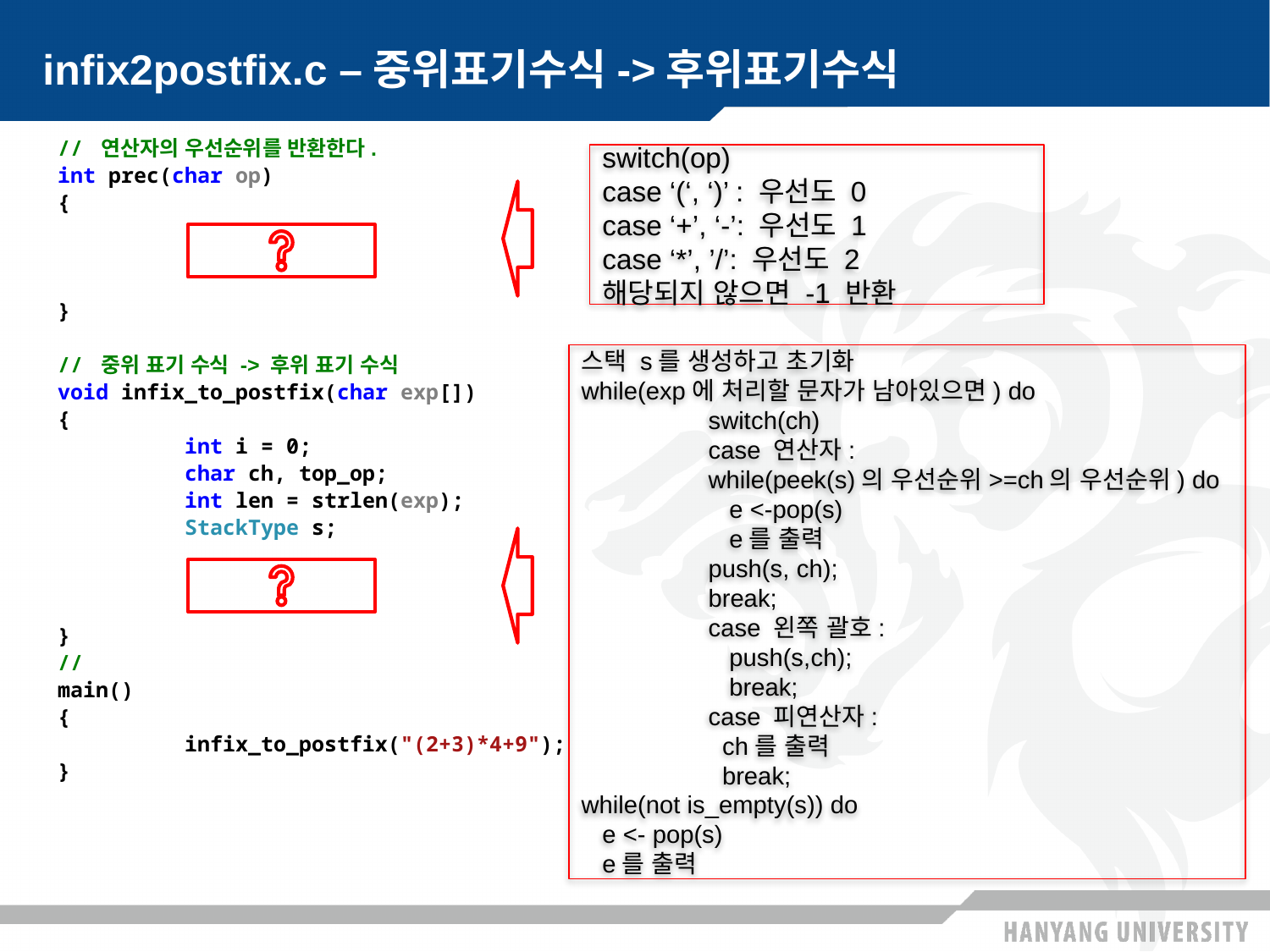

# infix2postfix.c –중위표기수식->후위표기수식
// 연산자의 우선순위를 반환한다.
int prec(char op)
{

}

// 중위 표기 수식 -> 후위 표기 수식
void infix_to_postfix(char exp[])
{
	int i = 0;
	char ch, top_op;
	int len = strlen(exp);
	StackType s;

}
//
main()
{
	infix_to_postfix("(2+3)*4+9");
}
switch(op)
case ‘(‘, ‘)’ : 우선도 0
case ‘+’, ‘-’: 우선도 1
case ‘*’, ’/’: 우선도 2
해당되지 않으면 -1 반환

스택 s를 생성하고 초기화
while(exp에 처리할 문자가 남아있으면) do
	switch(ch)
	case 연산자:
	while(peek(s)의 우선순위>=ch의 우선순위) do
	   e <-pop(s)
	   e를 출력
	push(s, ch);
	break;
	case 왼쪽 괄호:
	   push(s,ch);
	   break;
	case 피연산자:
	  ch를 출력
	  break;
while(not is_empty(s)) do
   e <- pop(s)
   e를 출력